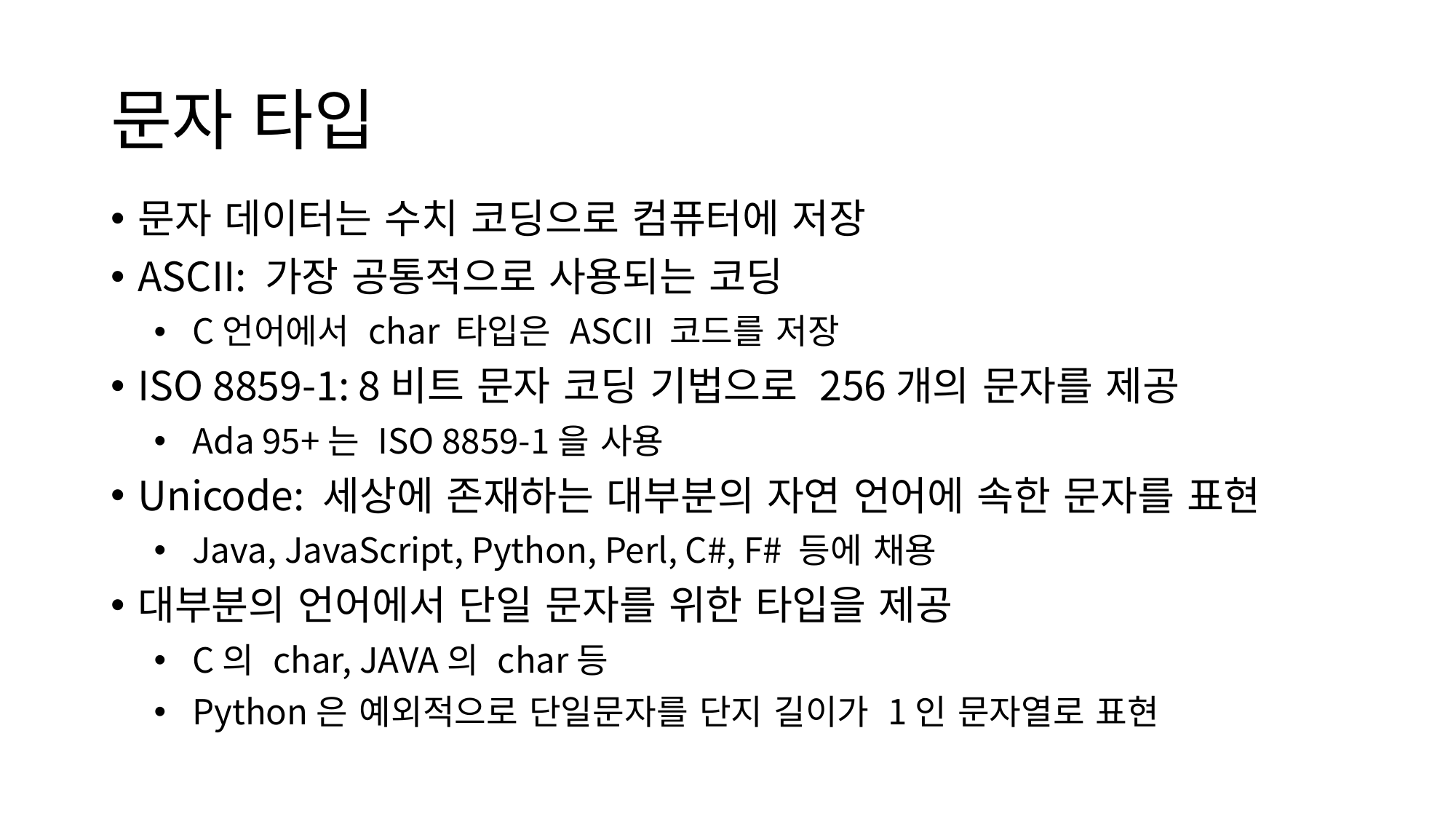

# 문자 타입
문자 데이터는 수치 코딩으로 컴퓨터에 저장
ASCII: 가장 공통적으로 사용되는 코딩
C언어에서 char 타입은 ASCII 코드를 저장
ISO 8859-1: 8비트 문자 코딩 기법으로 256개의 문자를 제공
Ada 95+는 ISO 8859-1을 사용
Unicode: 세상에 존재하는 대부분의 자연 언어에 속한 문자를 표현
Java, JavaScript, Python, Perl, C#, F# 등에 채용
대부분의 언어에서 단일 문자를 위한 타입을 제공
C의 char, JAVA의 char등
Python은 예외적으로 단일문자를 단지 길이가 1인 문자열로 표현